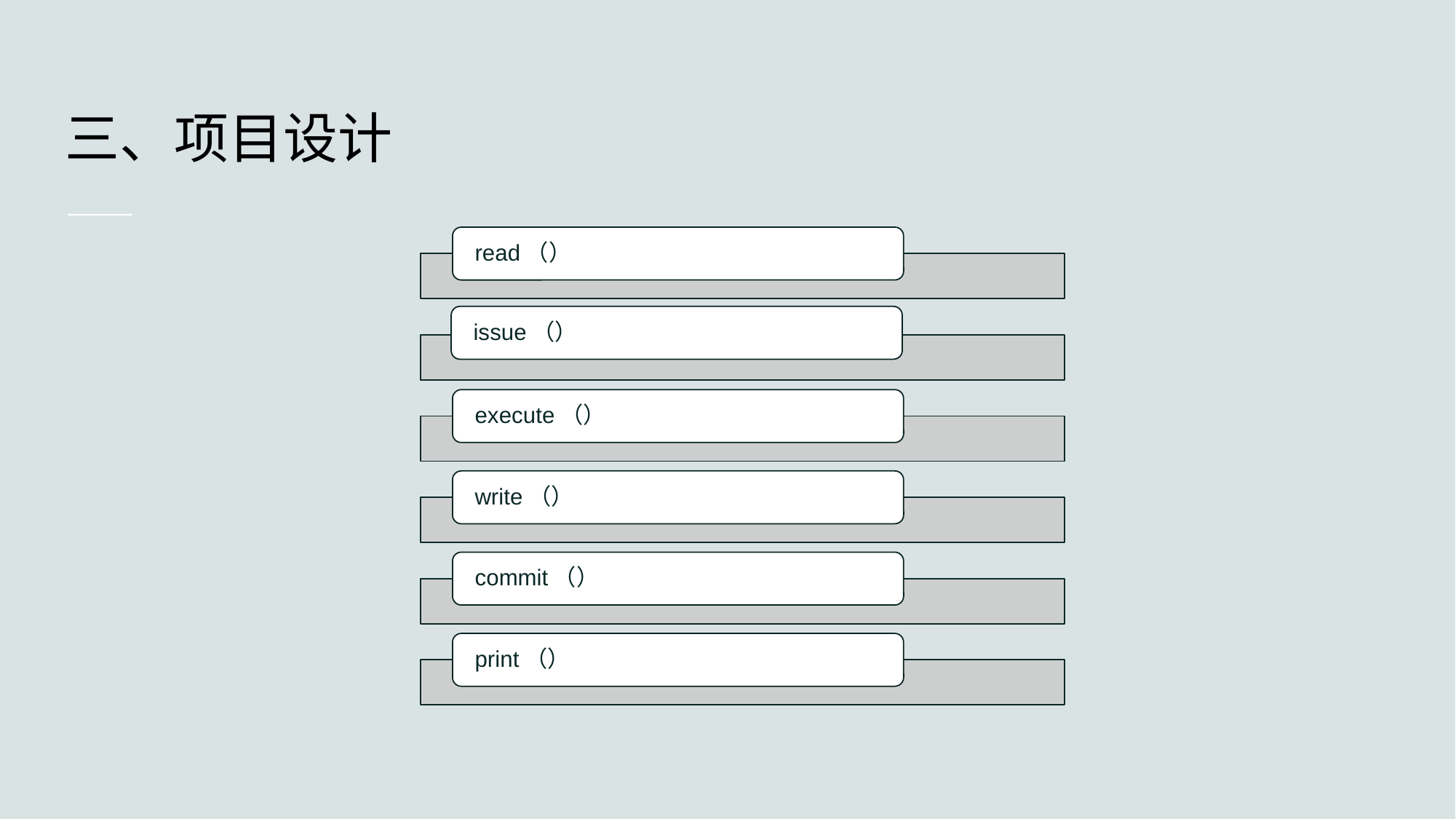

# 三、项目设计
read（）
issue（）
execute（）
write（）
commit（）
print（）